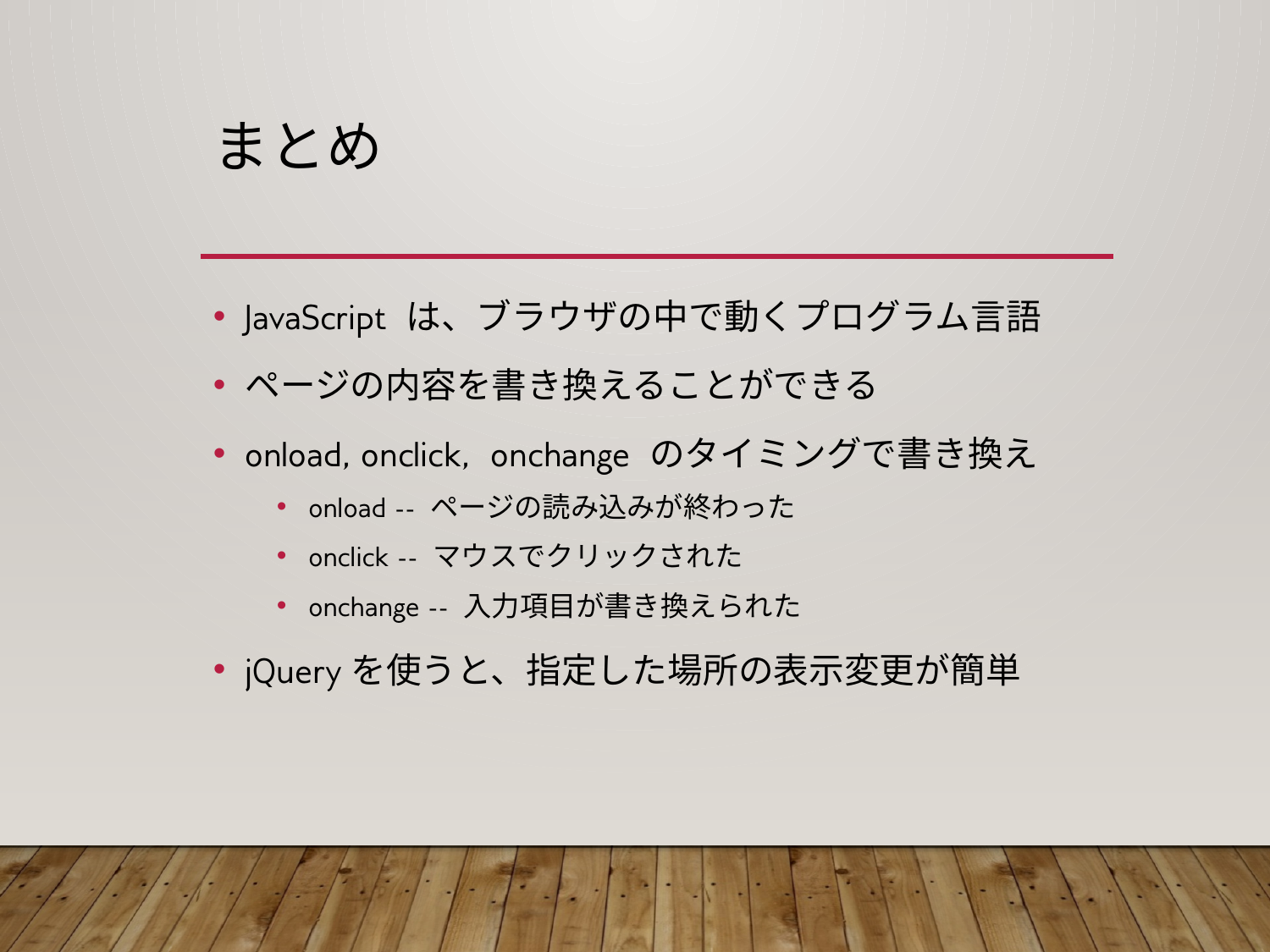

# まとめ
JavaScript は、ブラウザの中で動くプログラム言語
ページの内容を書き換えることができる
onload, onclick,  onchange のタイミングで書き換え
onload -- ページの読み込みが終わった
onclick -- マウスでクリックされた
onchange -- 入力項目が書き換えられた
jQueryを使うと、指定した場所の表示変更が簡単